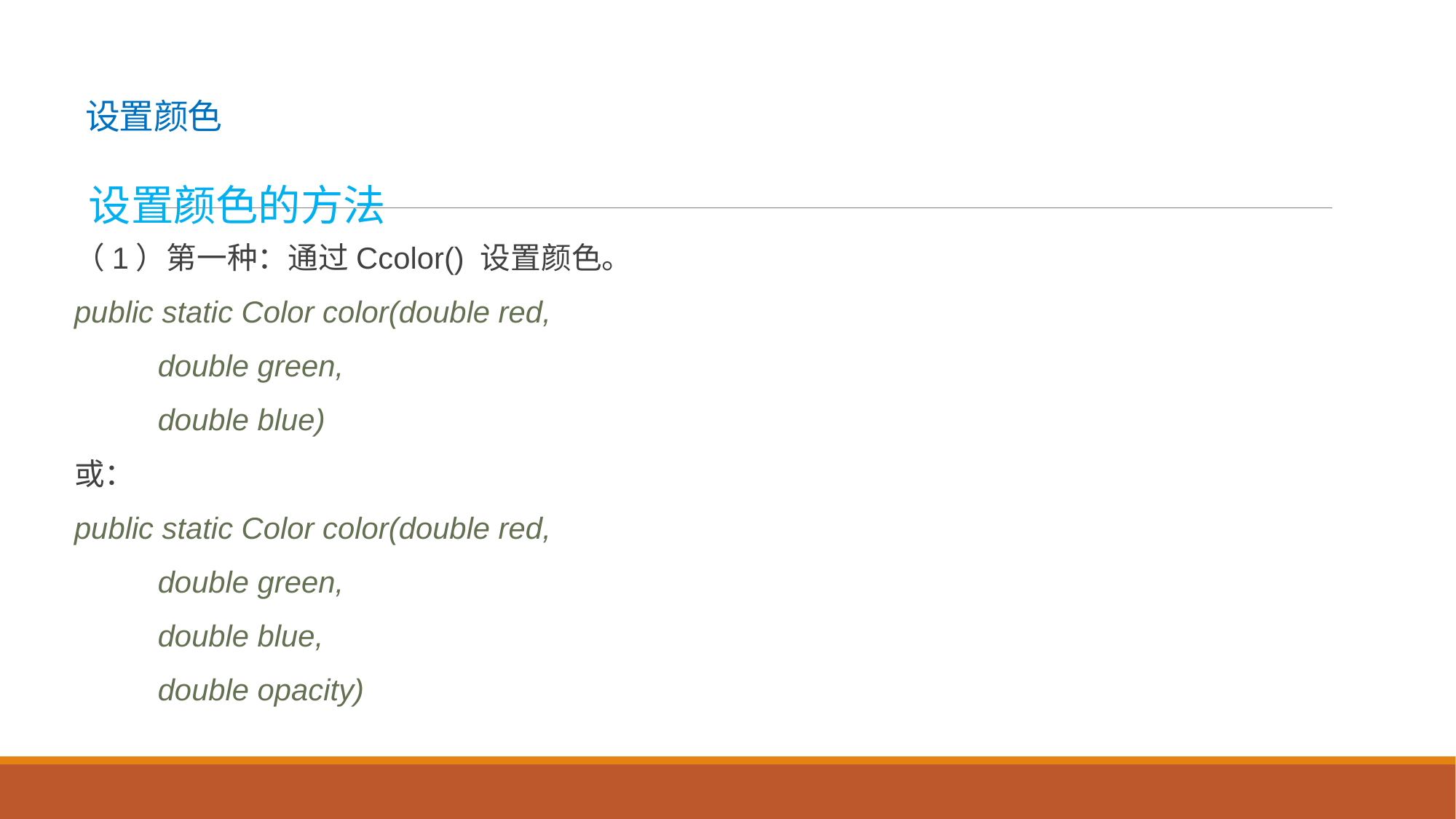

# 设置颜色
设置颜色的方法
（1）第一种：通过Ccolor() 设置颜色。
public static Color color(double red,
          double green,
          double blue)
或：
public static Color color(double red,
          double green,
          double blue,
          double opacity)